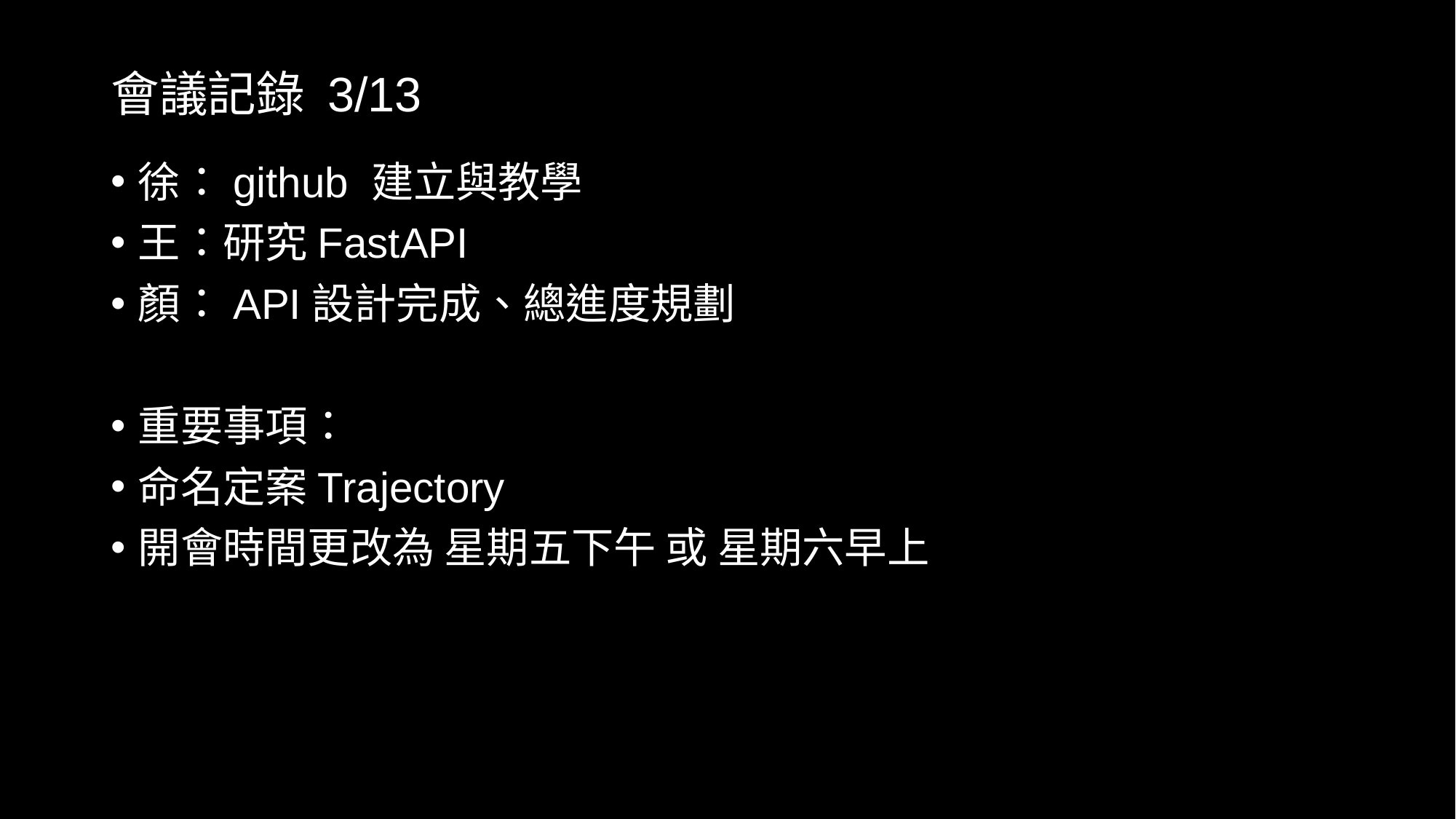

# 會議記錄 3/13
徐：github 建立與教學
王：研究FastAPI
顏：API設計完成、總進度規劃

重要事項：
命名定案Trajectory
開會時間更改為 星期五下午 或 星期六早上